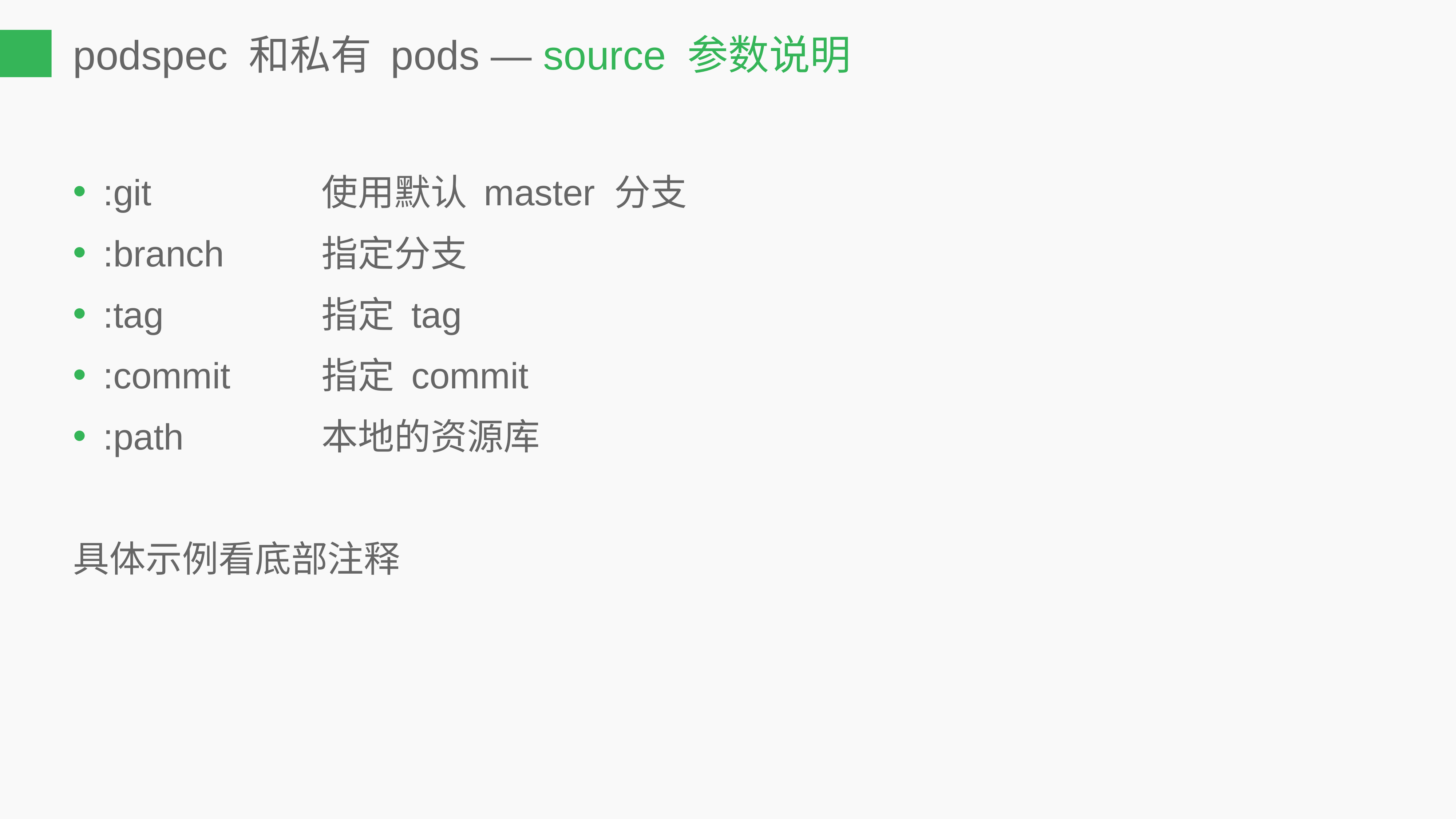

# podspec 和私有 pods — source 参数说明
:git   			使用默认 master 分支
:branch 		指定分支
:tag  			指定 tag
:commit 		指定 commit
:path 			本地的资源库

具体示例看底部注释